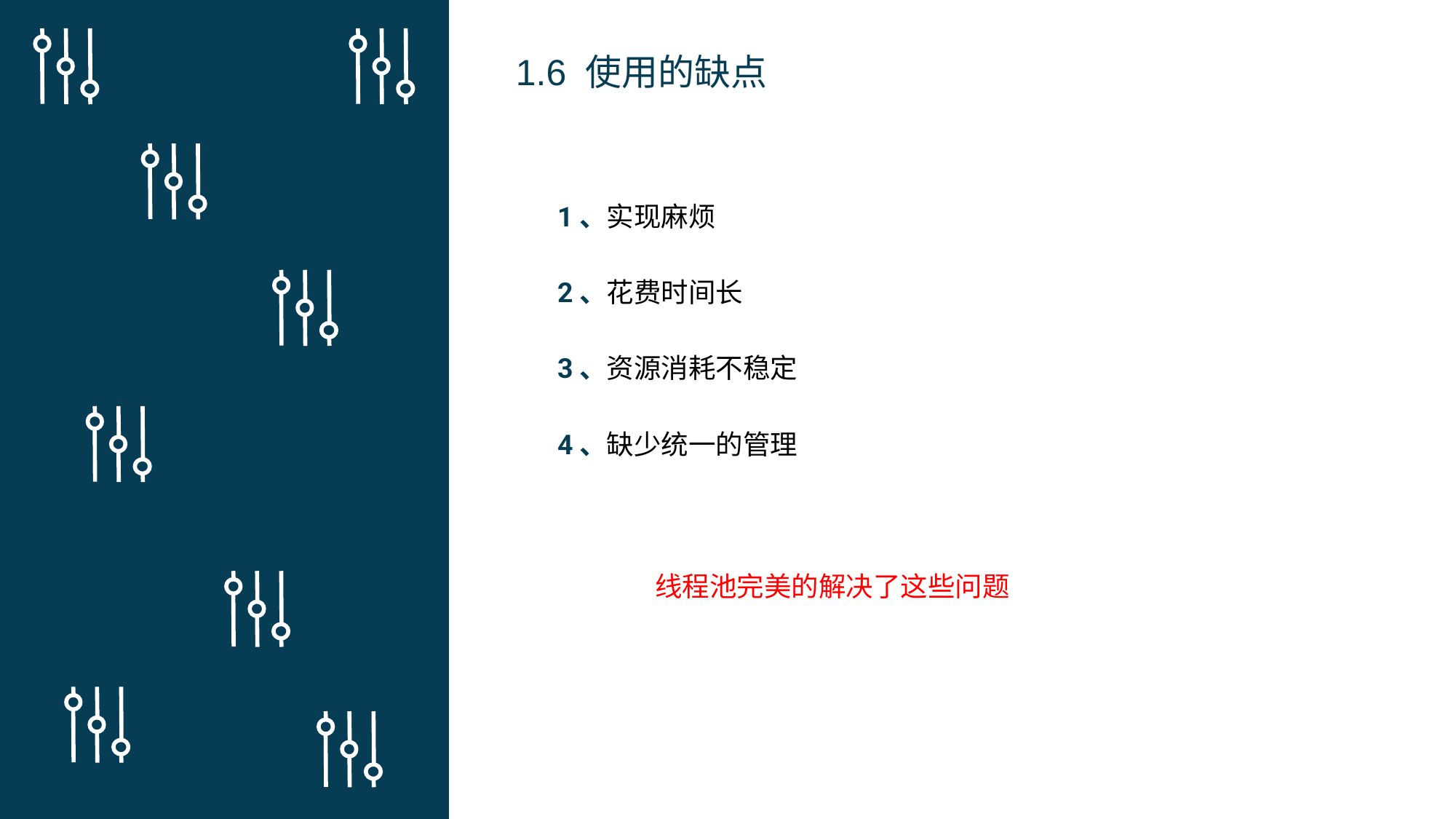

1.6 使用的缺点

1、实现麻烦

2、花费时间长
3、资源消耗不稳定

4、缺少统一的管理
线程池完美的解决了这些问题